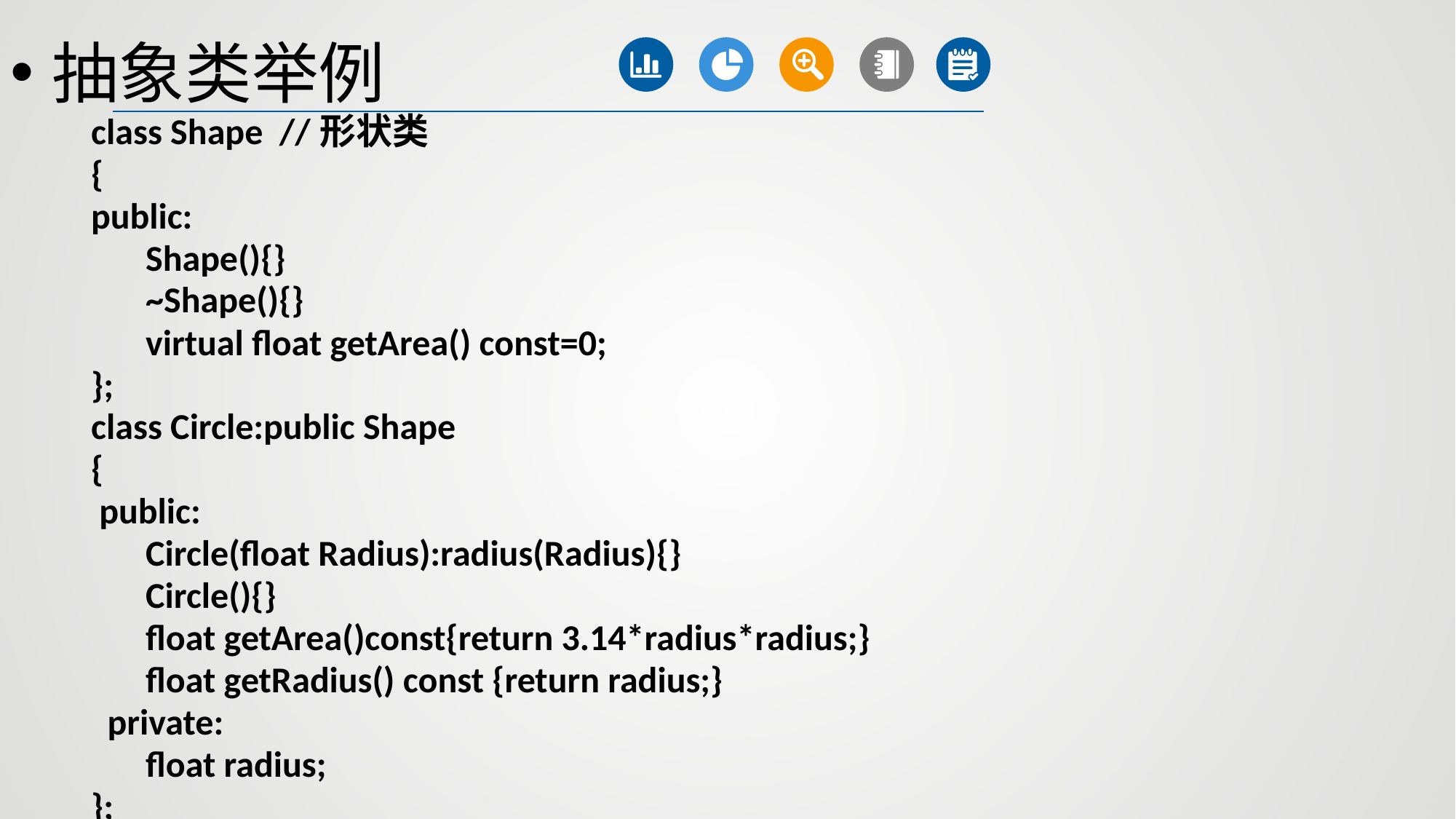

抽象类举例

class Shape  //形状类
{
public:
  	Shape(){}
  	~Shape(){}
  	virtual float getArea() const=0;
};
class Circle:public Shape
{
 public:
    	Circle(float Radius):radius(Radius){}
    	Circle(){}
    	float getArea()const{return 3.14*radius*radius;}
    	float getRadius() const {return radius;}
  private:
    	float radius;
};